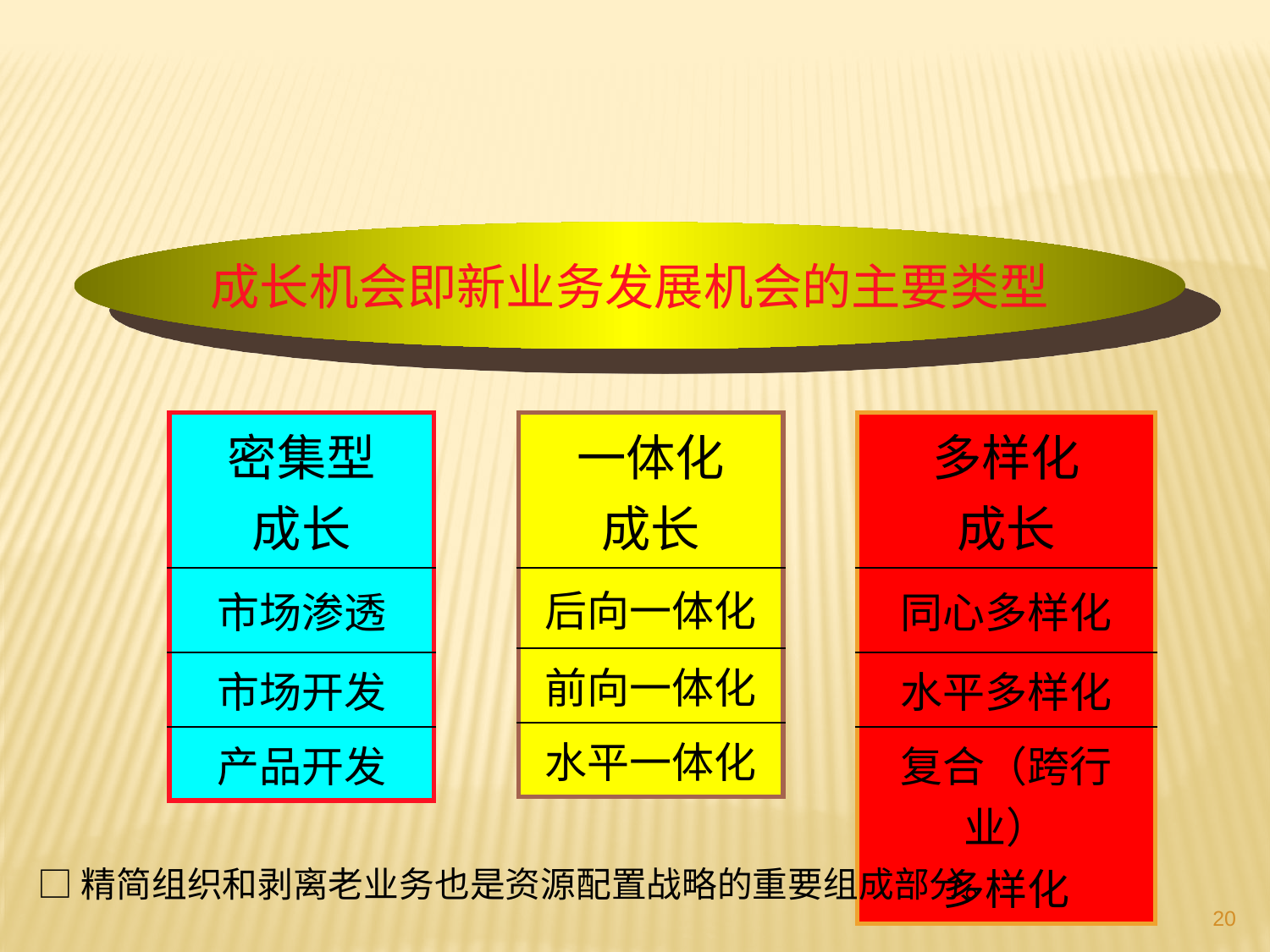

成长机会即新业务发展机会的主要类型
| 密集型 成长 |
| --- |
| 市场渗透 |
| 市场开发 |
| 产品开发 |
| 一体化 成长 |
| --- |
| 后向一体化 |
| 前向一体化 |
| 水平一体化 |
| 多样化 成长 |
| --- |
| 同心多样化 |
| 水平多样化 |
| 复合（跨行业） 多样化 |
□精简组织和剥离老业务也是资源配置战略的重要组成部分。
20